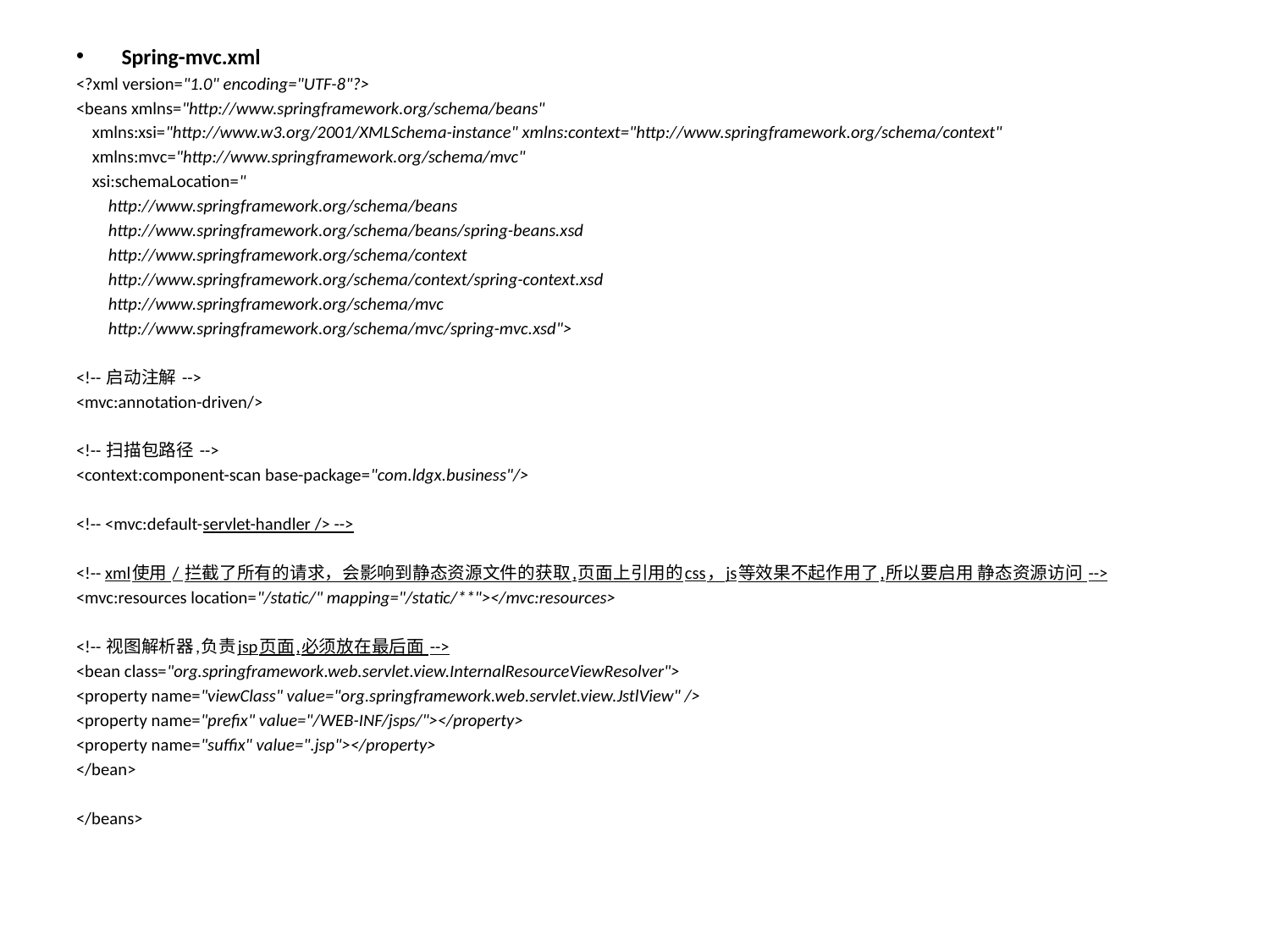

Spring-mvc.xml
<?xml version="1.0" encoding="UTF-8"?>
<beans xmlns="http://www.springframework.org/schema/beans"
    xmlns:xsi="http://www.w3.org/2001/XMLSchema-instance" xmlns:context="http://www.springframework.org/schema/context"
    xmlns:mvc="http://www.springframework.org/schema/mvc"
    xsi:schemaLocation="
        http://www.springframework.org/schema/beans
        http://www.springframework.org/schema/beans/spring-beans.xsd
        http://www.springframework.org/schema/context
        http://www.springframework.org/schema/context/spring-context.xsd
        http://www.springframework.org/schema/mvc
        http://www.springframework.org/schema/mvc/spring-mvc.xsd">

<!-- 启动注解 -->
<mvc:annotation-driven/>

<!-- 扫描包路径 -->
<context:component-scan base-package="com.ldgx.business"/>

<!-- <mvc:default-servlet-handler /> -->

<!-- xml使用 / 拦截了所有的请求，会影响到静态资源文件的获取,页面上引用的css，js等效果不起作用了,所以要启用 静态资源访问 -->
<mvc:resources location="/static/" mapping="/static/**"></mvc:resources>

<!-- 视图解析器,负责jsp页面,必须放在最后面 -->
<bean class="org.springframework.web.servlet.view.InternalResourceViewResolver">
<property name="viewClass" value="org.springframework.web.servlet.view.JstlView" />
<property name="prefix" value="/WEB-INF/jsps/"></property>
<property name="suffix" value=".jsp"></property>
</bean>

</beans>